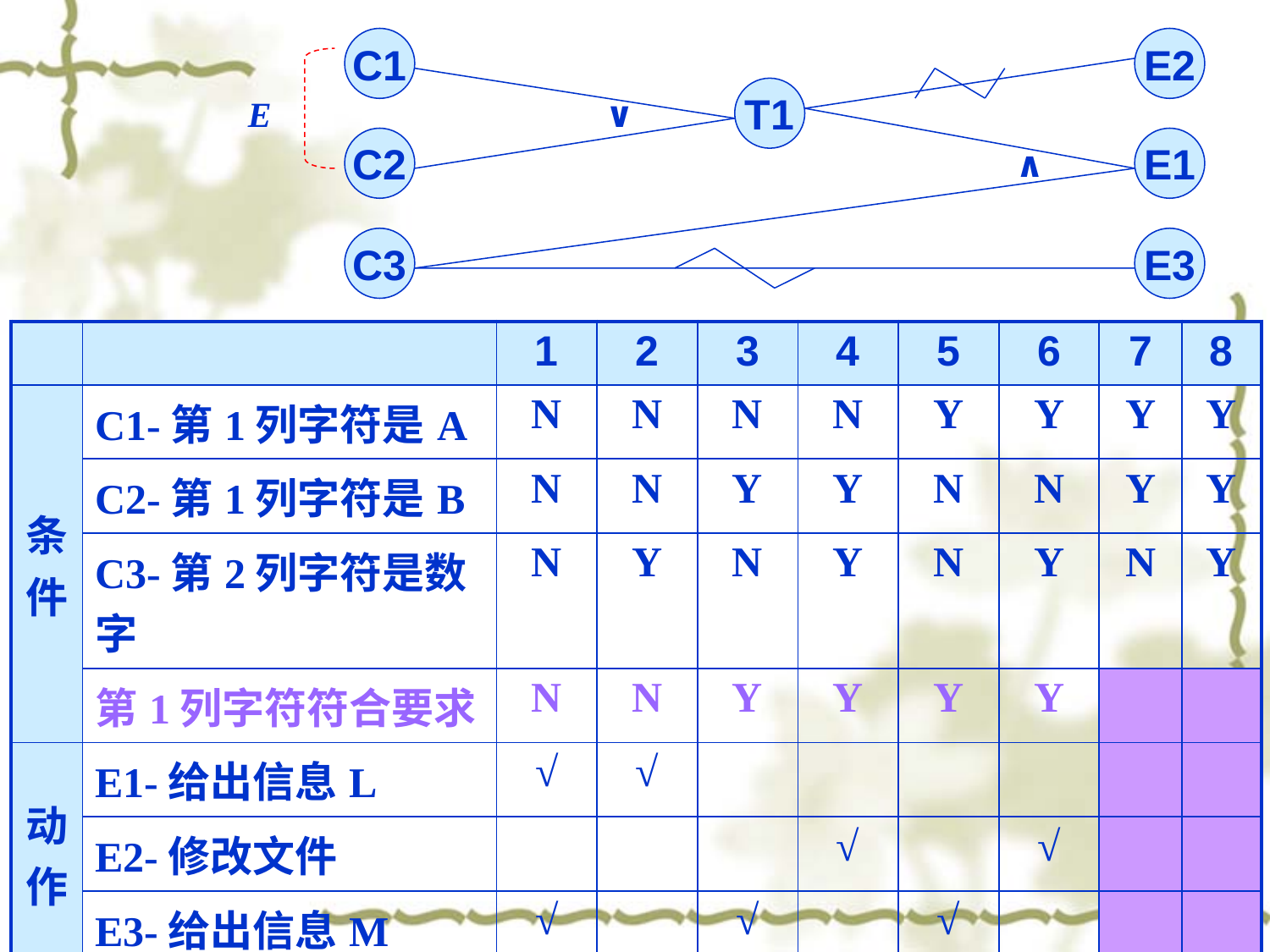

C1
E2

T1
E
∨

C2
E1
∧

C3
E3

|  |  | 1 | 2 | 3 | 4 | 5 | 6 | 7 | 8 |
| --- | --- | --- | --- | --- | --- | --- | --- | --- | --- |
| 条件 | C1-第1列字符是A | N | N | N | N | Y | Y | Y | Y |
|  | C2-第1列字符是B | N | N | Y | Y | N | N | Y | Y |
|  | C3-第2列字符是数字 | N | Y | N | Y | N | Y | N | Y |
|  | 第1列字符符合要求 | N | N | Y | Y | Y | Y |  |  |
| 动作 | E1-给出信息L | √ | √ |  |  |  |  |  |  |
|  | E2-修改文件 |  |  |  | √ |  | √ |  |  |
|  | E3-给出信息M | √ |  | √ |  | √ |  |  |  |
| 用例 | 输入数据 | DY | C2 | BN | B5 | AM | A3 |  |  |